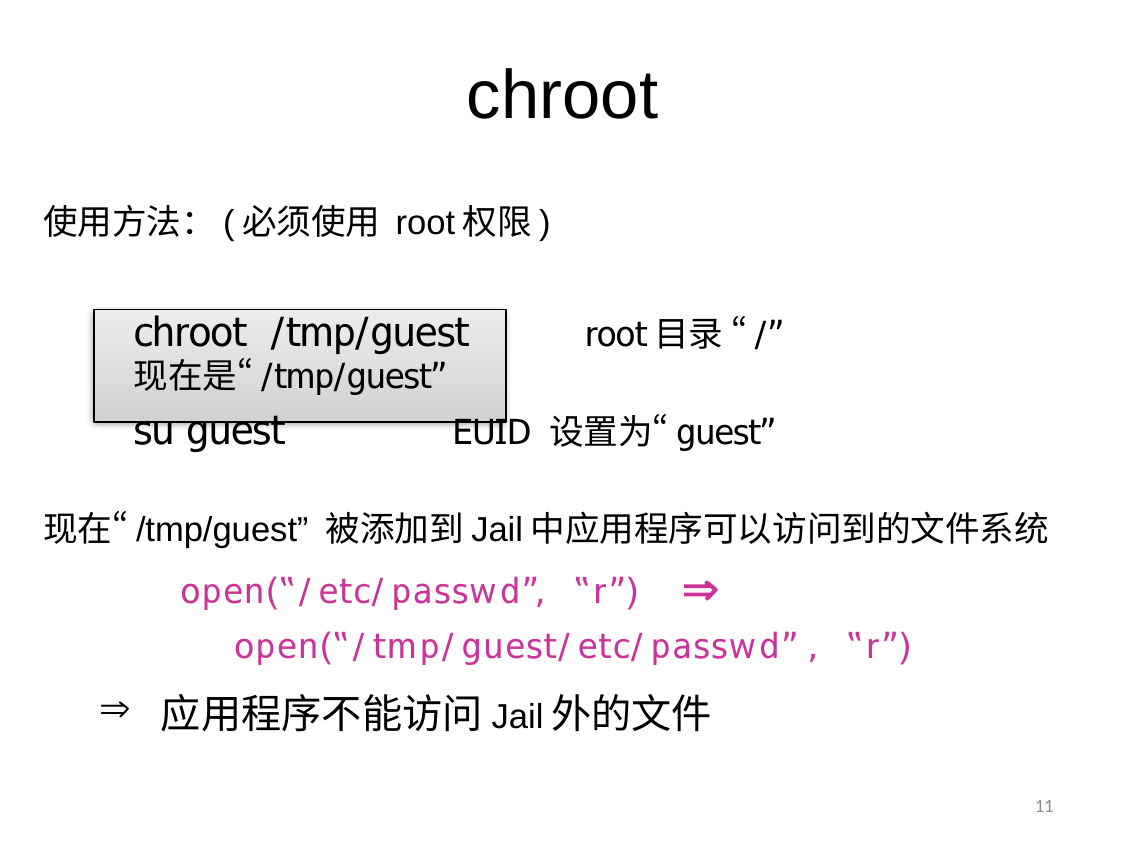

# chroot
使用方法：(必须使用 root权限)

	chroot  /tmp/guest	   root目录 “/” 现在是“/tmp/guest”
	su guest		    EUID 设置为“guest”

现在“/tmp/guest” 被添加到Jail中应用程序可以访问到的文件系统
	open(“/etc/passwd”,   “r”)    ⇒
		    open(“/tmp/guest/etc/passwd” ,   “r”)
  应用程序不能访问Jail外的文件

11